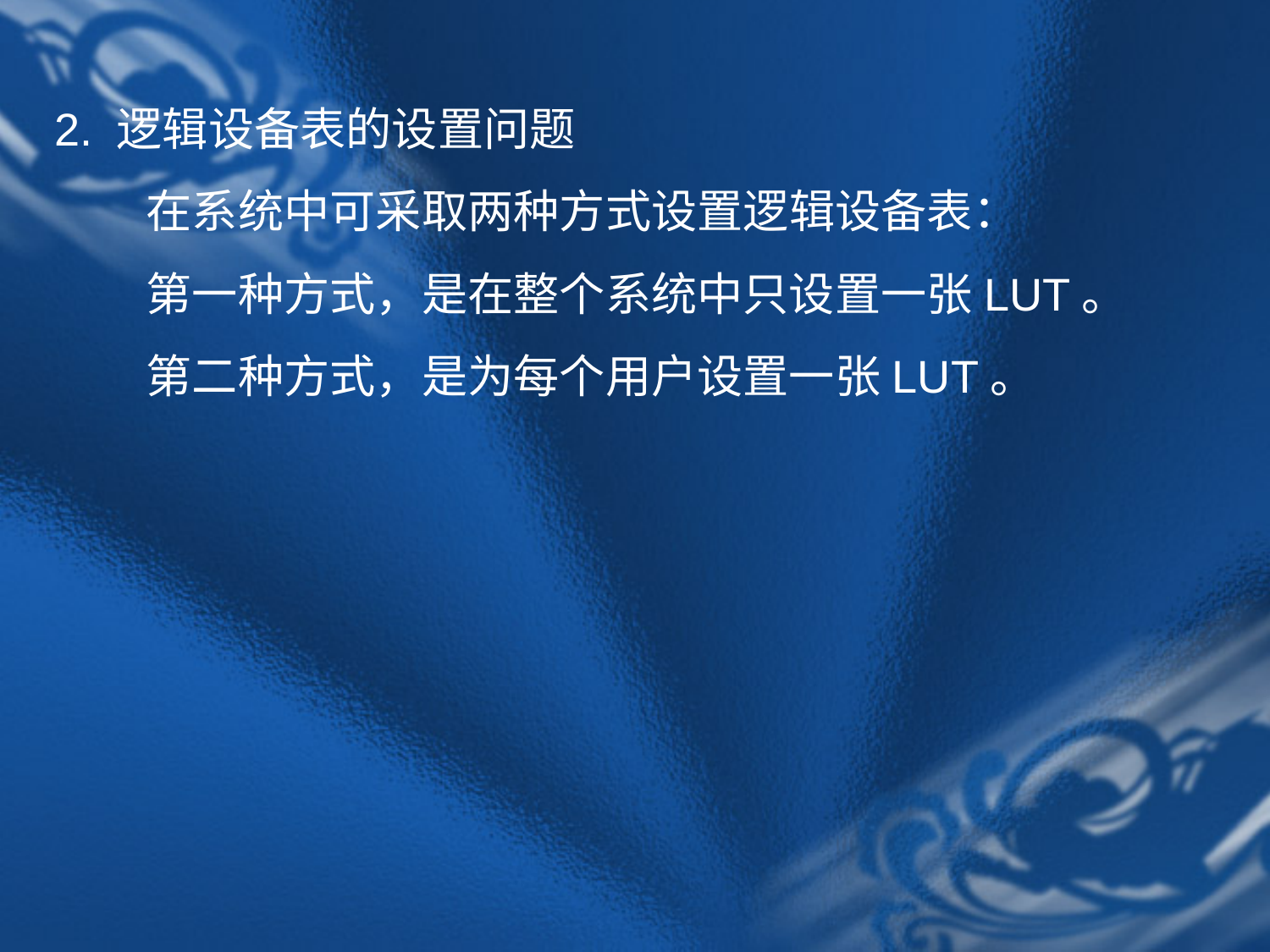

2. 逻辑设备表的设置问题
　　在系统中可采取两种方式设置逻辑设备表：
　　第一种方式，是在整个系统中只设置一张LUT。
　　第二种方式，是为每个用户设置一张LUT。